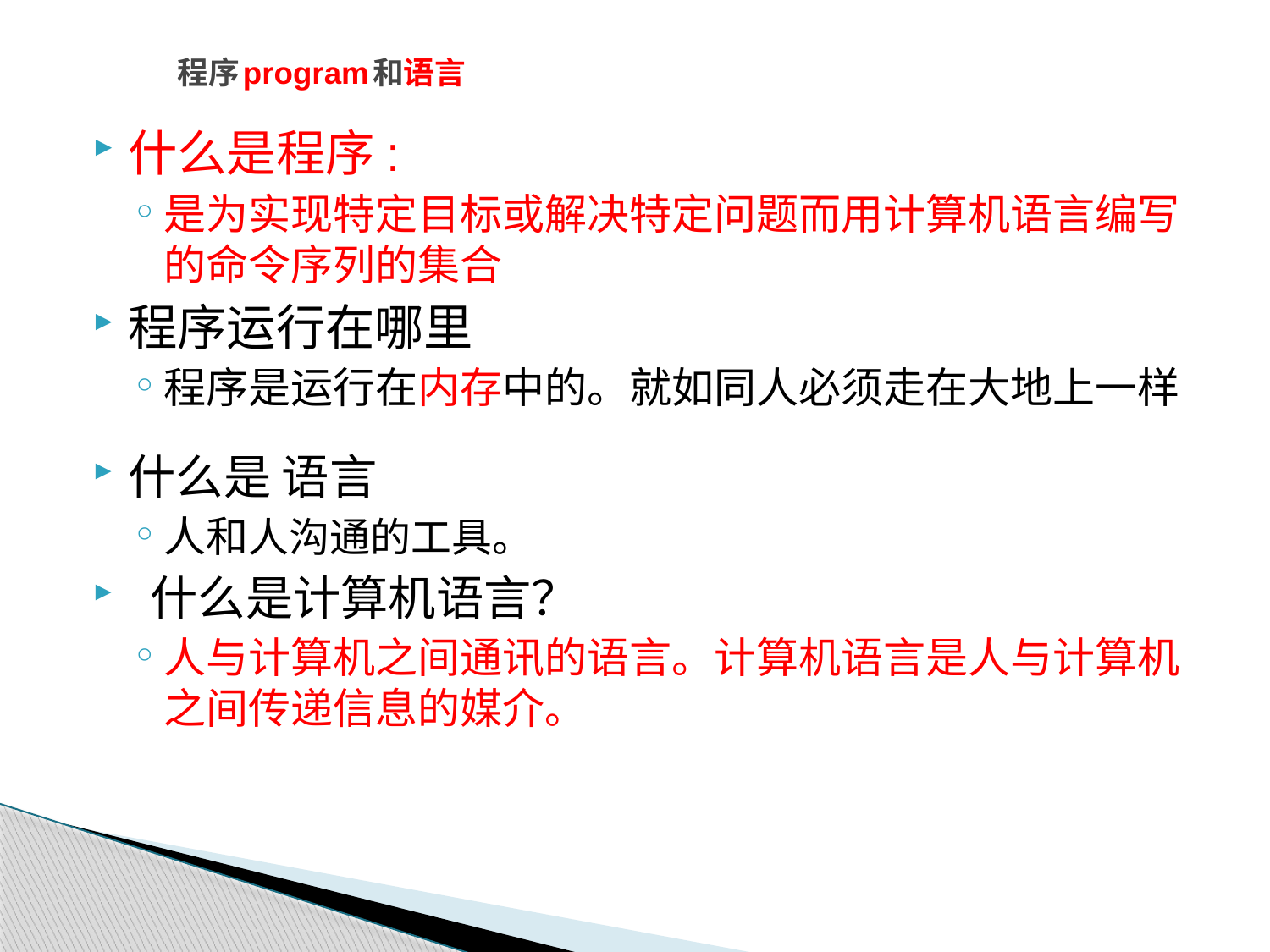

# 程序program和语言
什么是程序:
是为实现特定目标或解决特定问题而用计算机语言编写的命令序列的集合
程序运行在哪里
程序是运行在内存中的。就如同人必须走在大地上一样

什么是 语言
人和人沟通的工具。
 什么是计算机语言？
人与计算机之间通讯的语言。计算机语言是人与计算机之间传递信息的媒介。